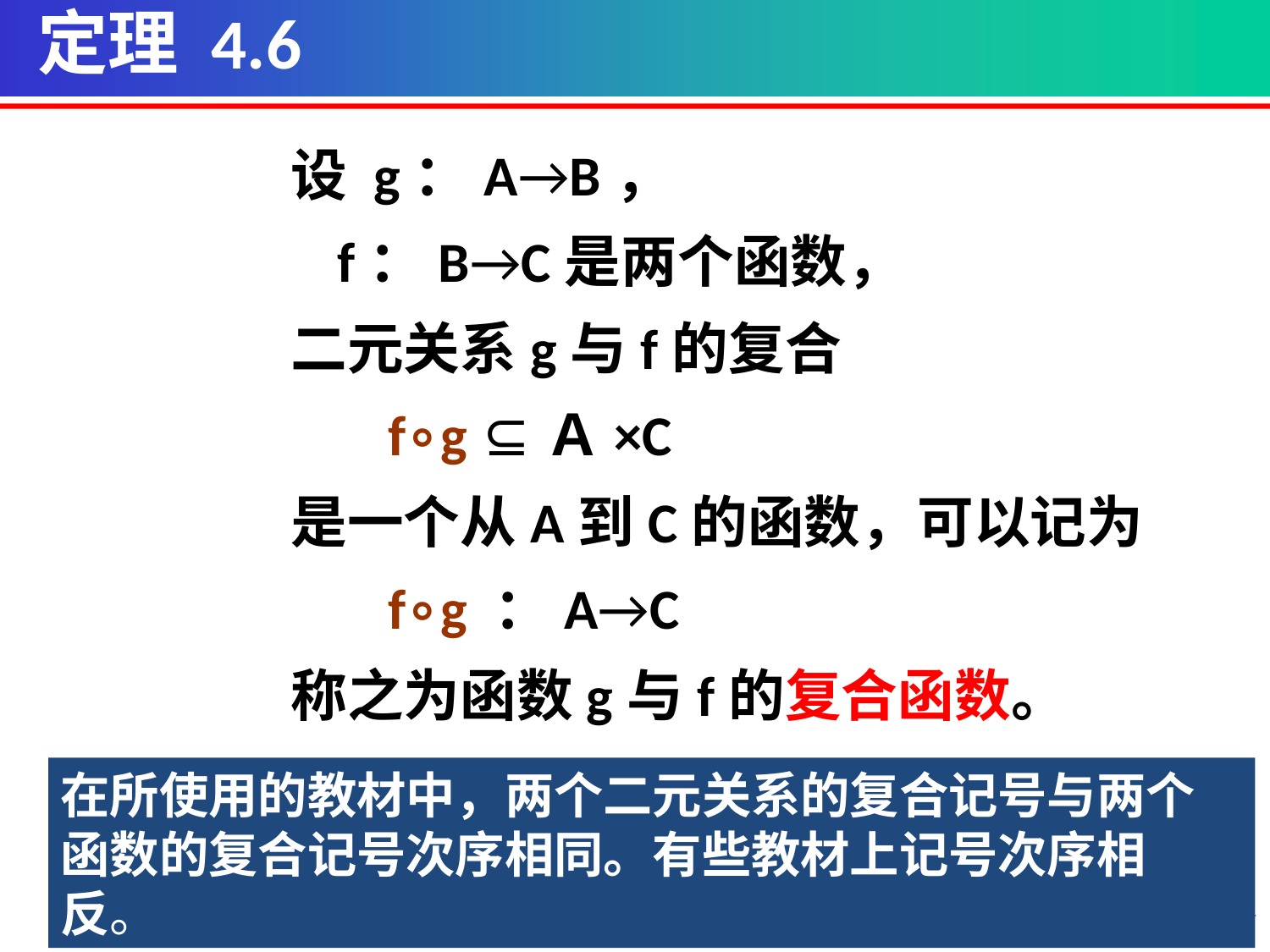

定理 4.6
                 设 g：A→B，
                      f：B→C是两个函数，
                 二元关系g与f的复合
                          f∘g ⊆Ａ×C
                 是一个从A到C的函数，可以记为
                          f∘g ：A→C
                 称之为函数g与f的复合函数。
在所使用的教材中，两个二元关系的复合记号与两个函数的复合记号次序相同。有些教材上记号次序相反。
3/51